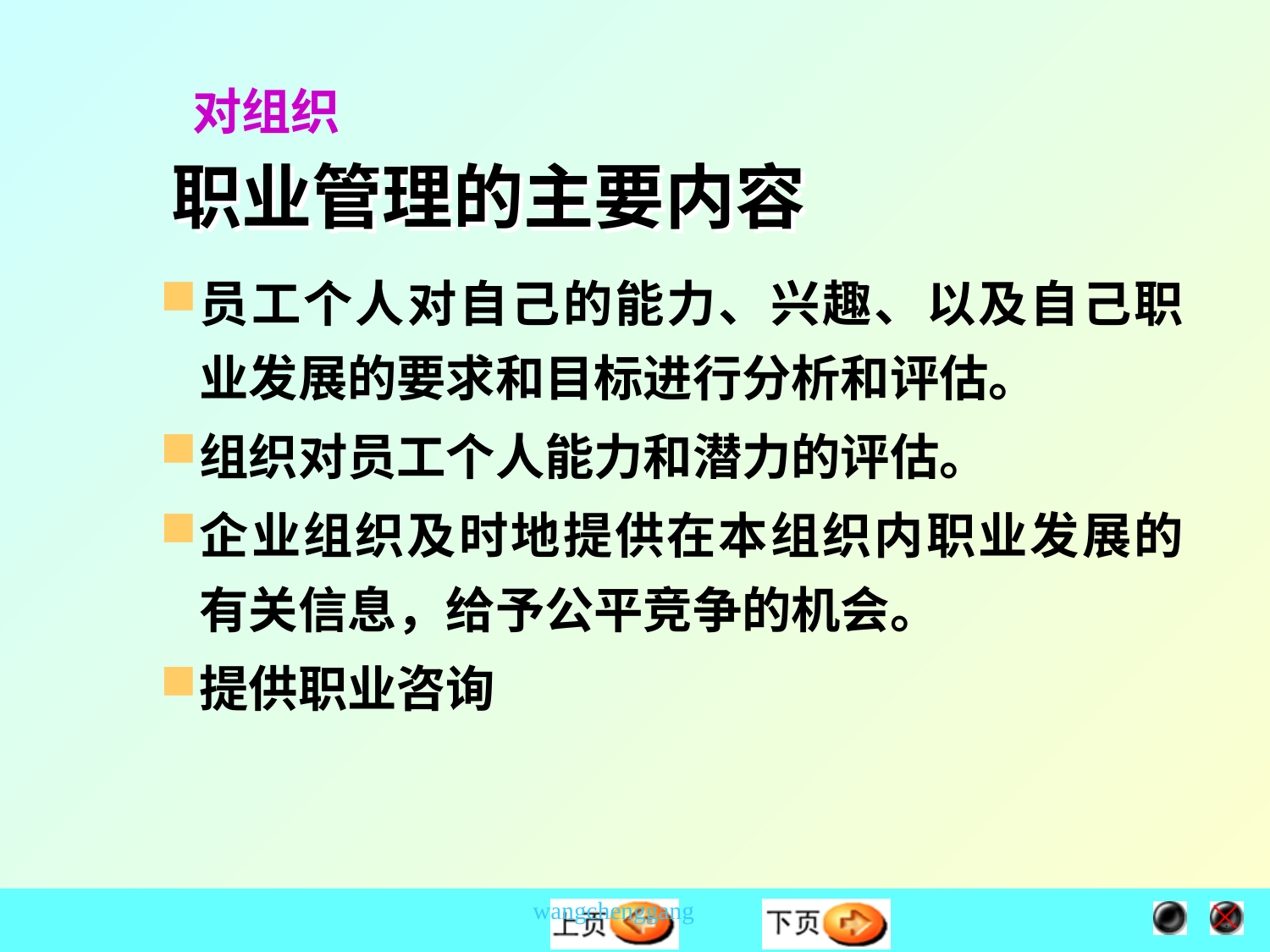

对组织
职业管理的主要内容
员工个人对自己的能力、兴趣、以及自己职业发展的要求和目标进行分析和评估。
组织对员工个人能力和潜力的评估。
企业组织及时地提供在本组织内职业发展的有关信息，给予公平竞争的机会。
提供职业咨询
wangchenggang